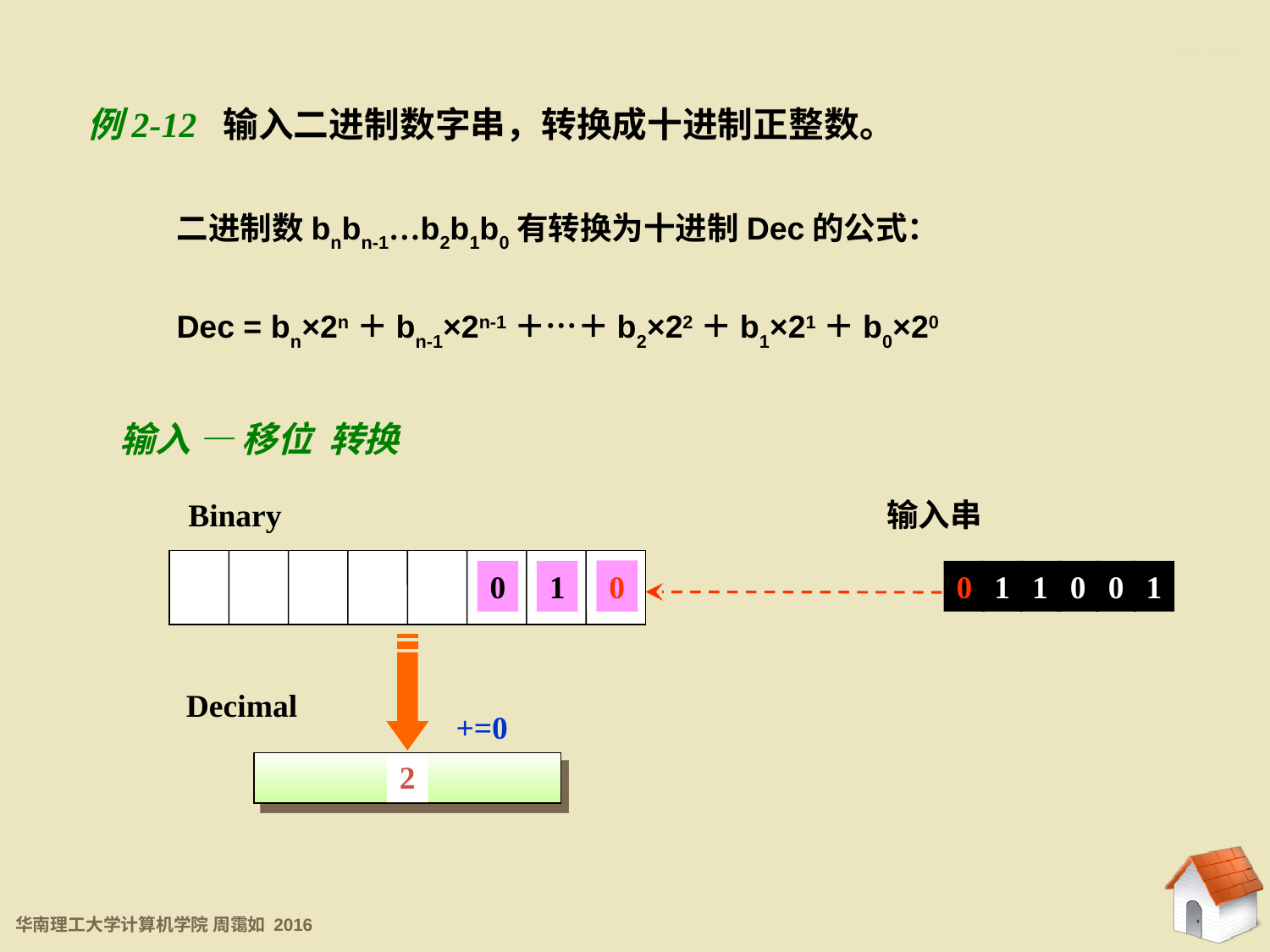

2.2.2  do_while语句
例2-12  输入二进制数字串，转换成十进制正整数。
二进制数bnbn-1…b2b1b0有转换为十进制Dec的公式：
Dec = bn×2n＋bn-1×2n-1＋…＋b2×22＋b1×21＋b0×20
输入 — 移位  转换
Binary

输入串
0
0
1
0
0
1
1
0
0
1

Decimal
2
+=0
2